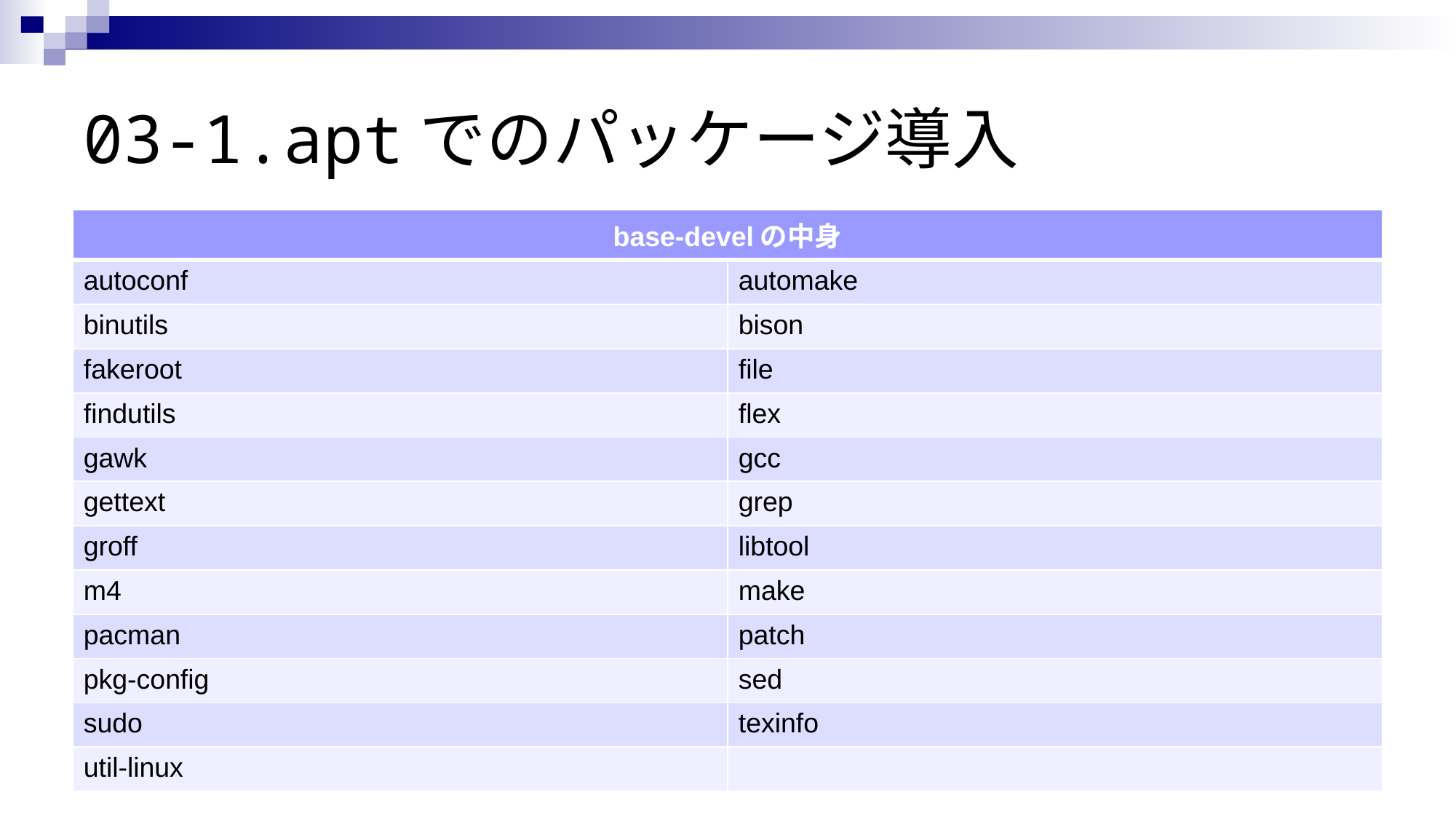

# 03-1.aptでのパッケージ導入
| base-develの中身 |  |
| --- | --- |
| autoconf | automake |
| binutils | bison |
| fakeroot | file |
| findutils | flex |
| gawk | gcc |
| gettext | grep |
| groff | libtool |
| m4 | make |
| pacman | patch |
| pkg-config | sed |
| sudo | texinfo |
| util-linux |  |